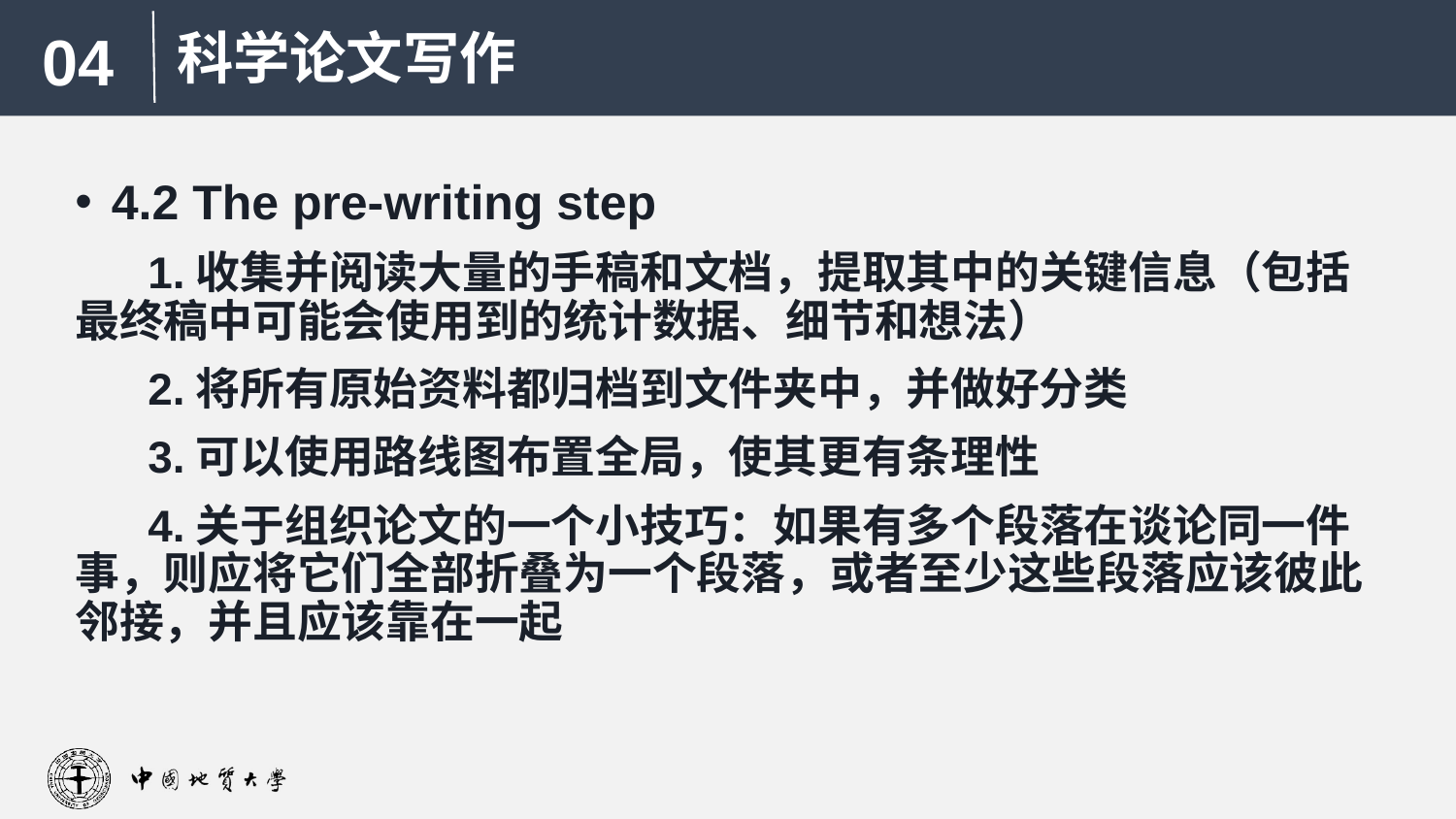

科学论文写作
04
4.2 The pre-writing step
1.收集并阅读大量的手稿和文档，提取其中的关键信息（包括最终稿中可能会使用到的统计数据、细节和想法）
2.将所有原始资料都归档到文件夹中，并做好分类
3.可以使用路线图布置全局，使其更有条理性
4.关于组织论文的一个小技巧：如果有多个段落在谈论同一件事，则应将它们全部折叠为一个段落，或者至少这些段落应该彼此邻接，并且应该靠在一起
23